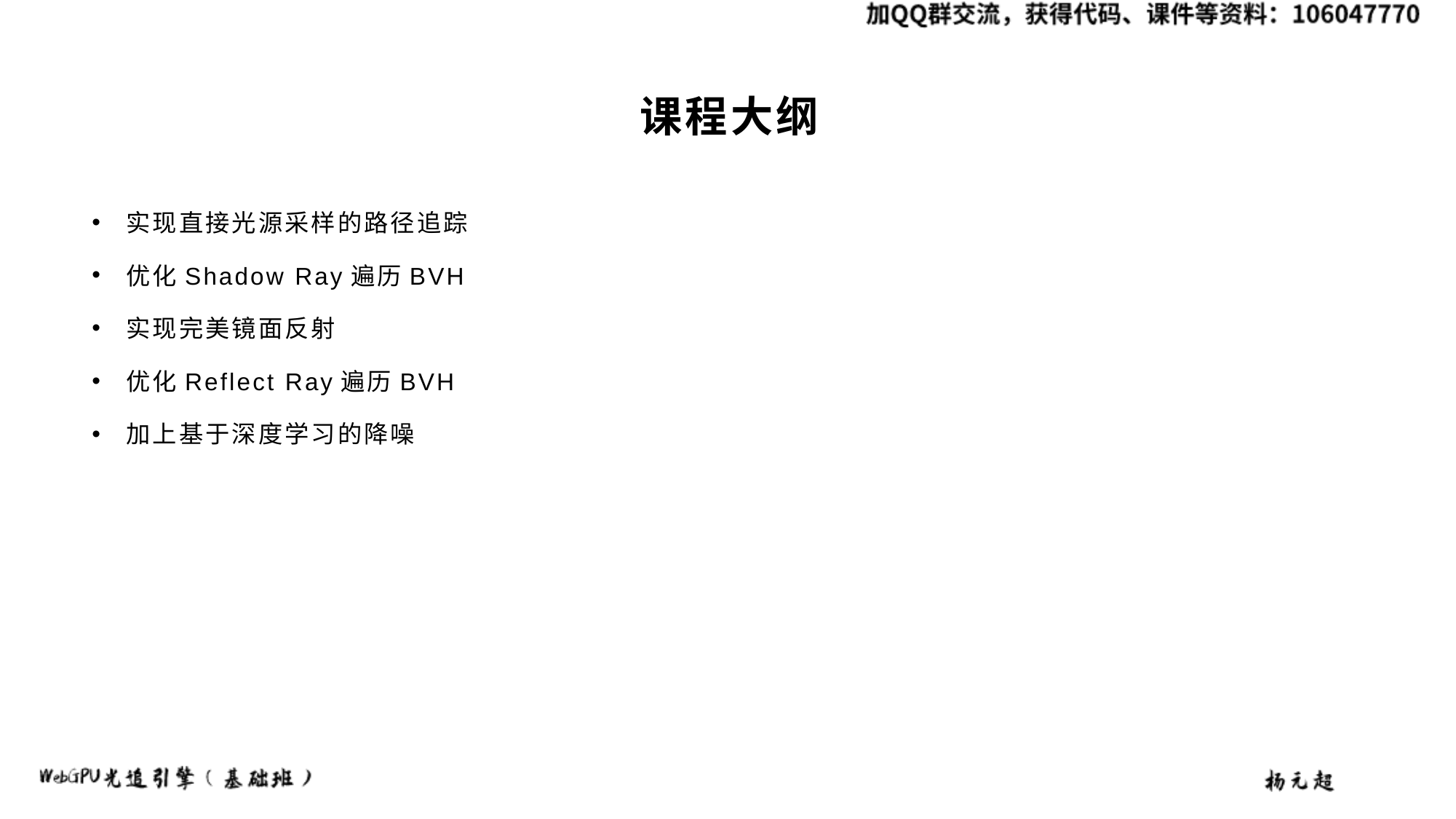

# 课程大纲
实现直接光源采样的路径追踪
优化Shadow Ray遍历BVH
实现完美镜面反射
优化Reflect Ray遍历BVH
加上基于深度学习的降噪